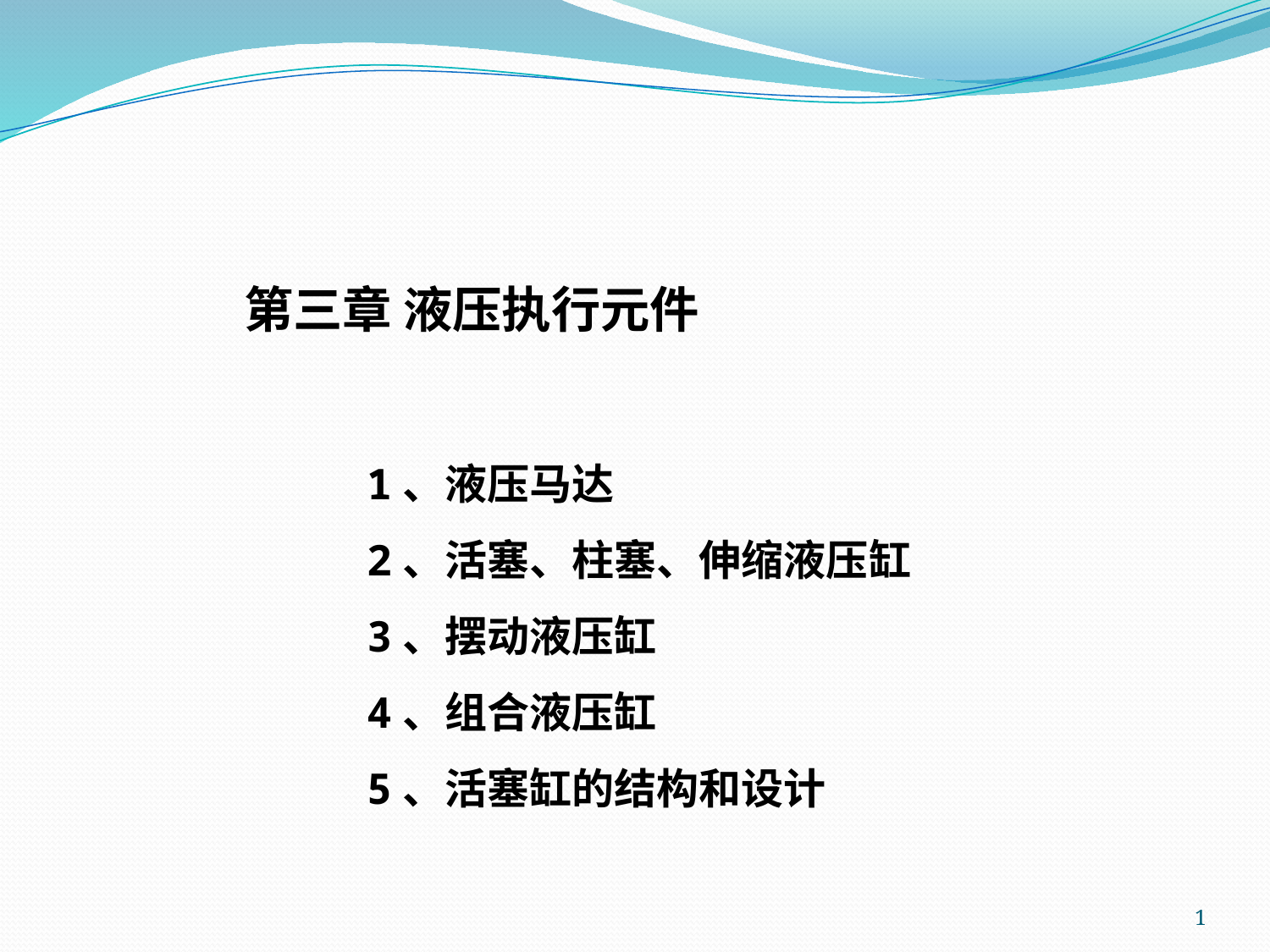

# 第三章 液压执行元件
1、液压马达
2、活塞、柱塞、伸缩液压缸
3、摆动液压缸
4、组合液压缸
5、活塞缸的结构和设计
1